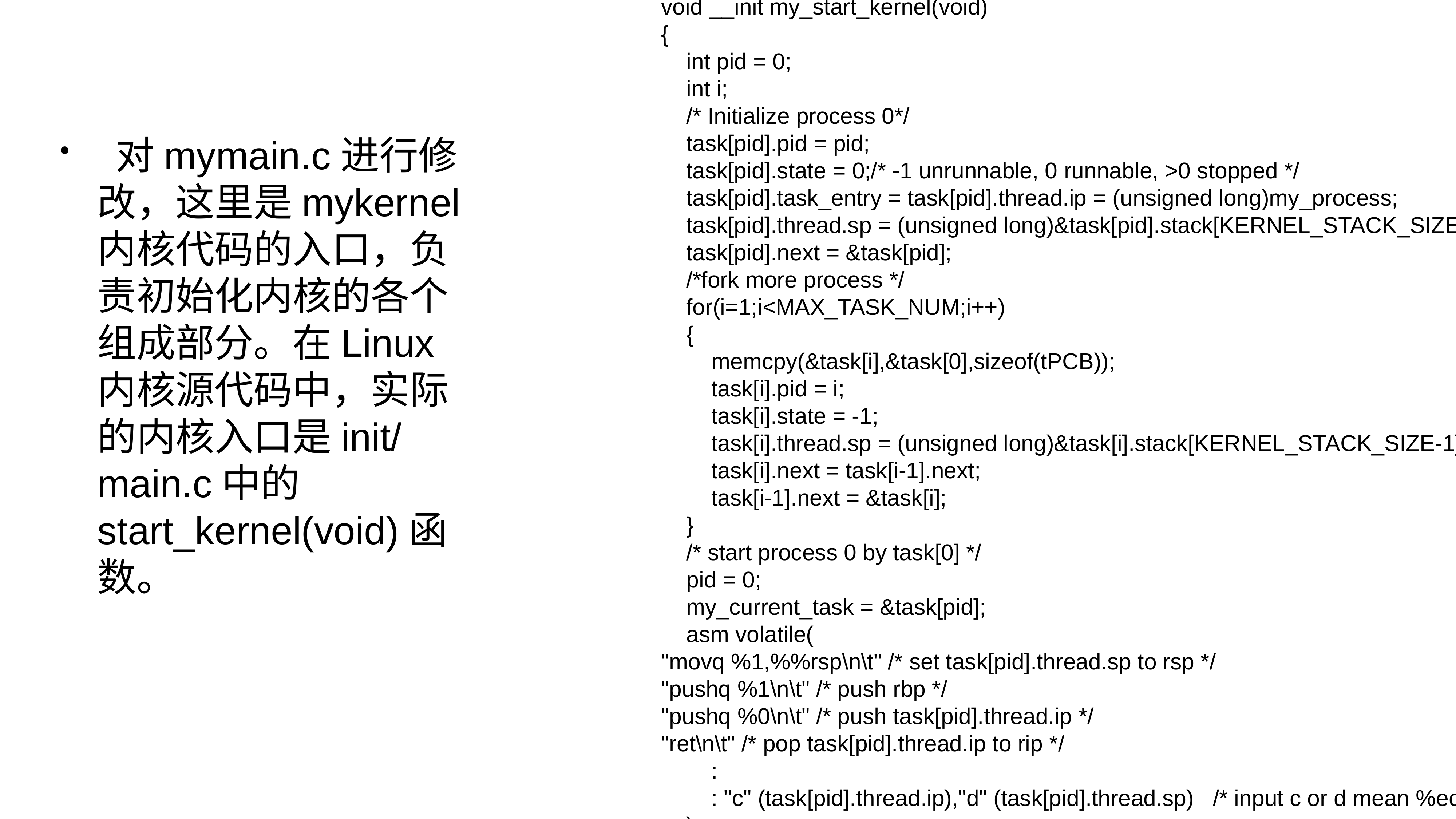

void __init my_start_kernel(void)
{
    int pid = 0;
    int i;
    /* Initialize process 0*/
    task[pid].pid = pid;
    task[pid].state = 0;/* -1 unrunnable, 0 runnable, >0 stopped */
    task[pid].task_entry = task[pid].thread.ip = (unsigned long)my_process;
    task[pid].thread.sp = (unsigned long)&task[pid].stack[KERNEL_STACK_SIZE-1];
    task[pid].next = &task[pid];
    /*fork more process */
    for(i=1;i<MAX_TASK_NUM;i++)
    {
        memcpy(&task[i],&task[0],sizeof(tPCB));
        task[i].pid = i;
        task[i].state = -1;
        task[i].thread.sp = (unsigned long)&task[i].stack[KERNEL_STACK_SIZE-1];
        task[i].next = task[i-1].next;
        task[i-1].next = &task[i];
    }
    /* start process 0 by task[0] */
    pid = 0;
    my_current_task = &task[pid];
    asm volatile(
"movq %1,%%rsp\n\t" /* set task[pid].thread.sp to rsp */
"pushq %1\n\t" /* push rbp */
"pushq %0\n\t" /* push task[pid].thread.ip */
"ret\n\t" /* pop task[pid].thread.ip to rip */
        :
        : "c" (task[pid].thread.ip),"d" (task[pid].thread.sp)   /* input c or d mean %ecx/%edx*/
    );
}
 对mymain.c进行修改，这里是mykernel内核代码的入口，负责初始化内核的各个组成部分。在Linux内核源代码中，实际的内核入口是init/main.c中的start_kernel(void)函数。